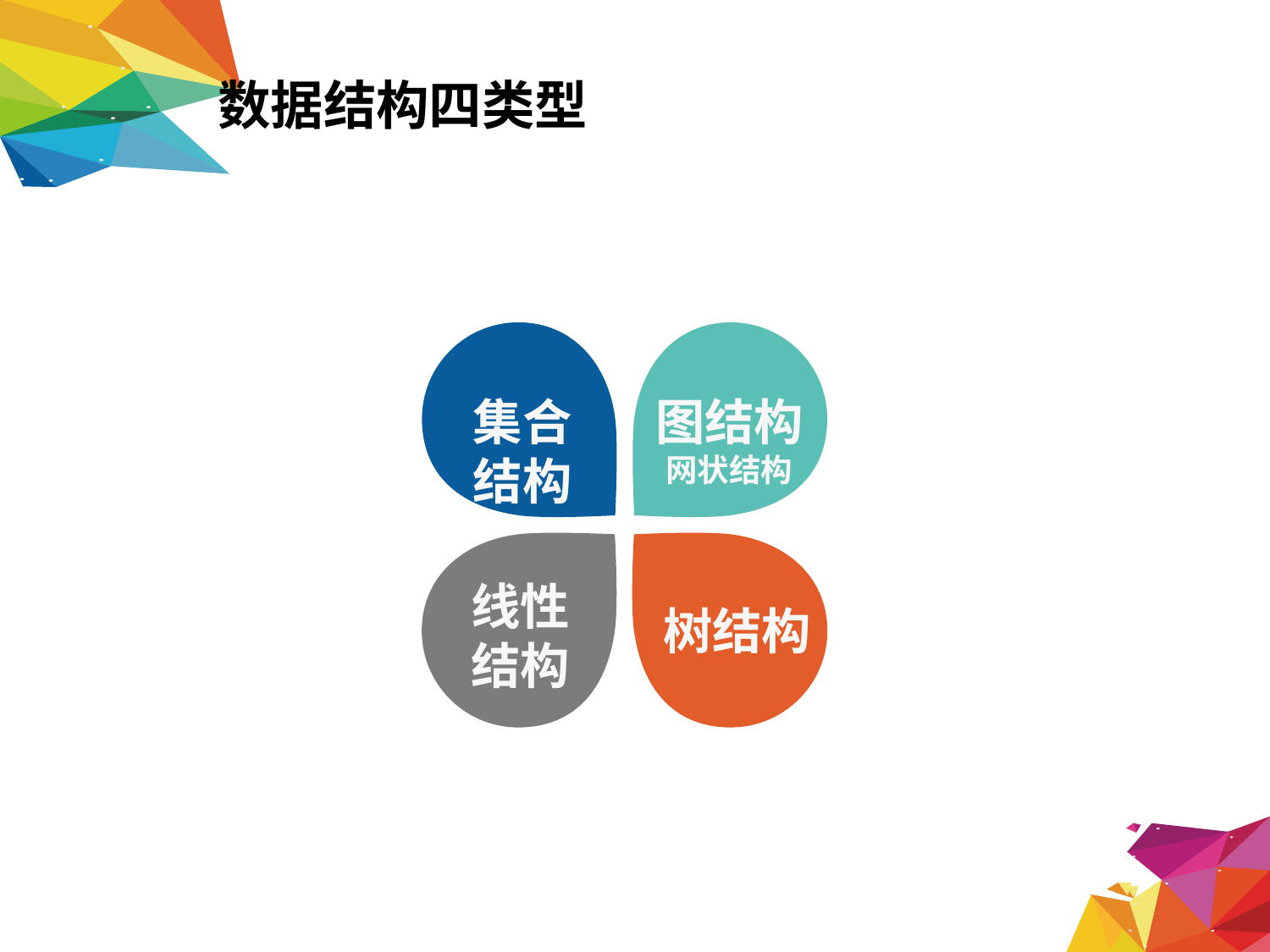

数据结构四类型

集合
结构

图结构
网状结构

线性结构

树结构